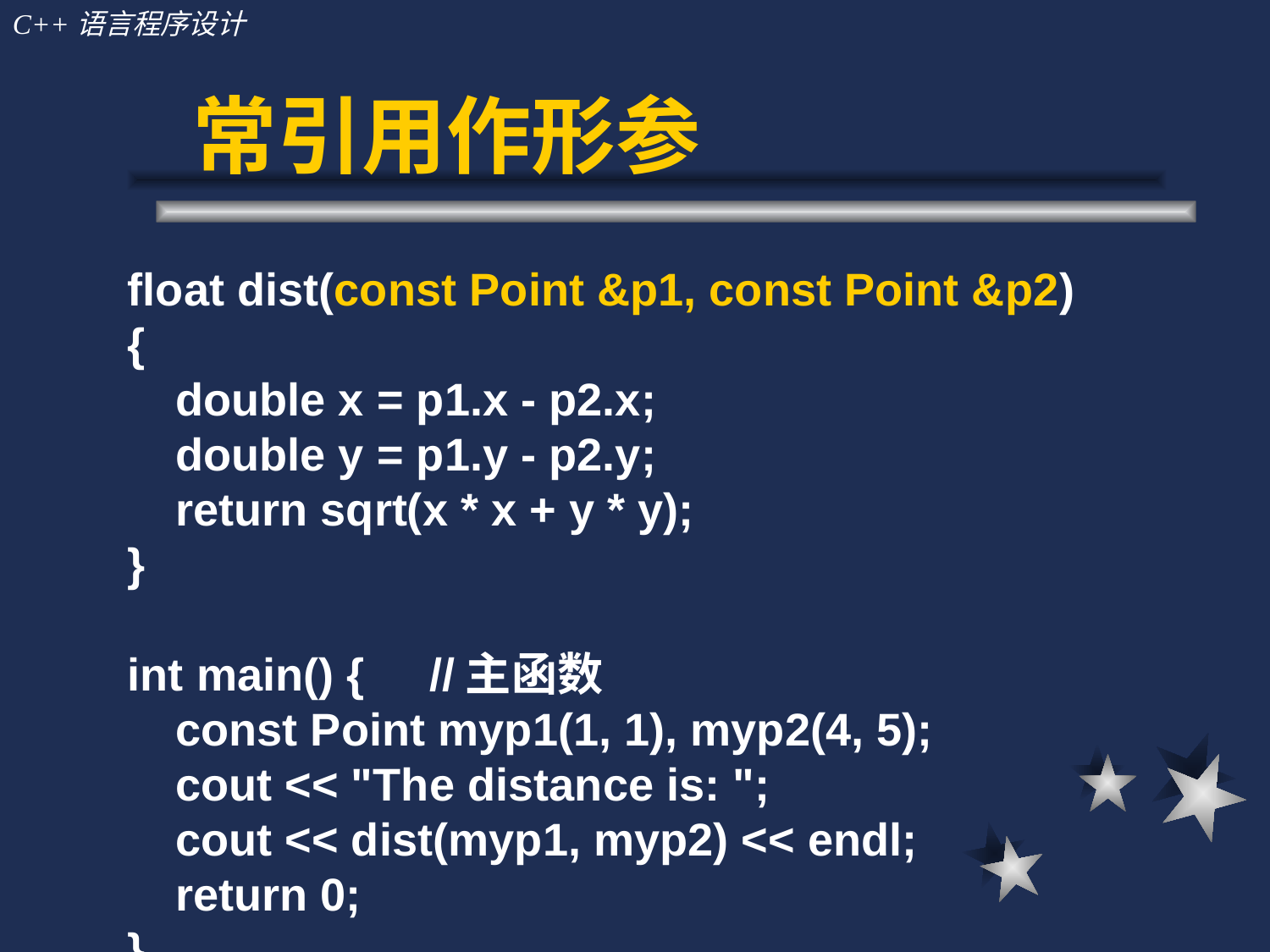

# 常引用作形参
float dist(const Point &p1, const Point &p2)
{
	double x = p1.x - p2.x;
	double y = p1.y - p2.y;
	return sqrt(x * x + y * y);
}

int main() {	//主函数
	const Point myp1(1, 1), myp2(4, 5);
	cout << "The distance is: ";
	cout << dist(myp1, myp2) << endl;
	return 0;
}
35